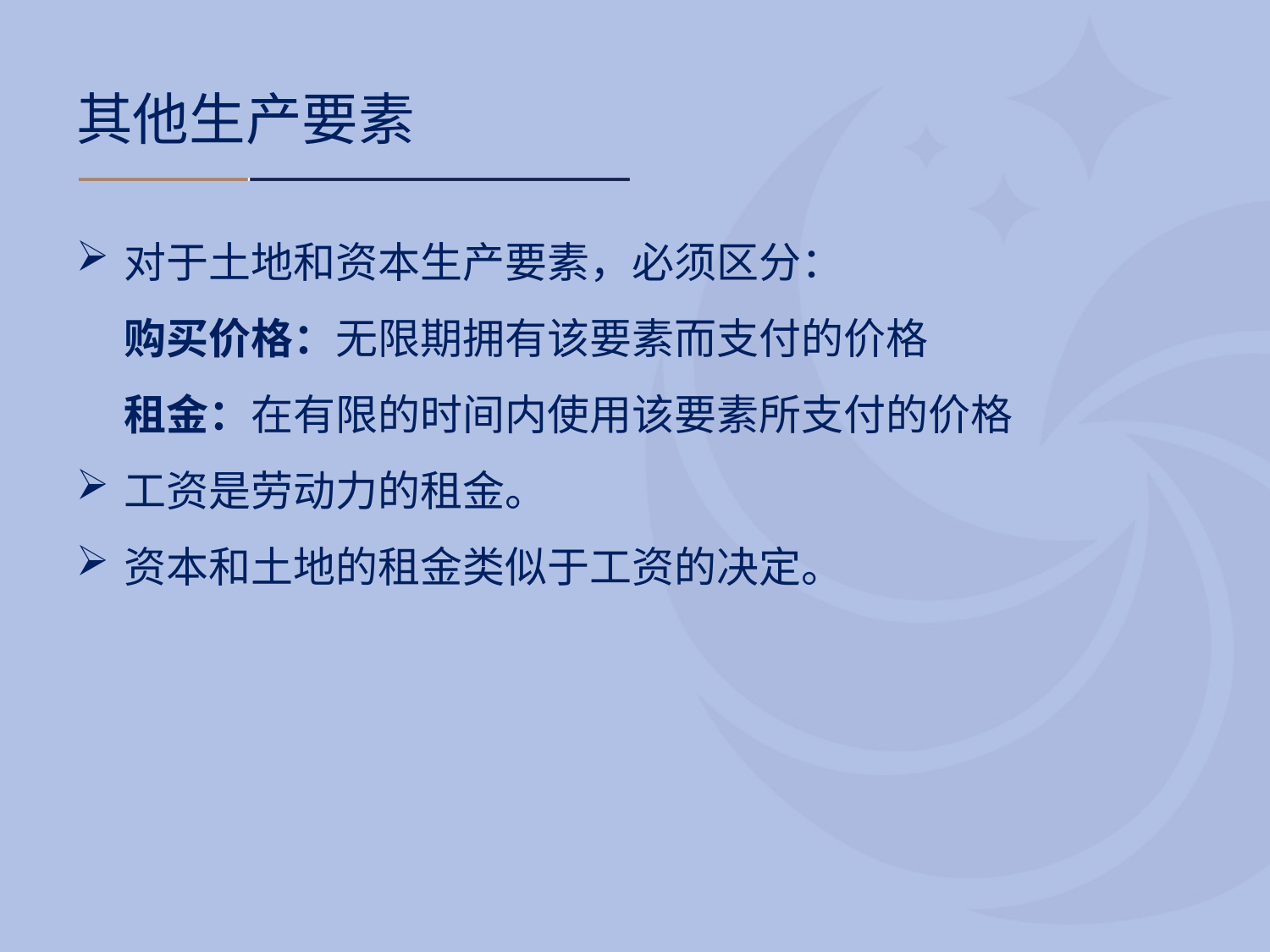

# 其他生产要素
对于土地和资本生产要素，必须区分：
    购买价格：无限期拥有该要素而支付的价格
    租金：在有限的时间内使用该要素所支付的价格
工资是劳动力的租金。
资本和土地的租金类似于工资的决定。